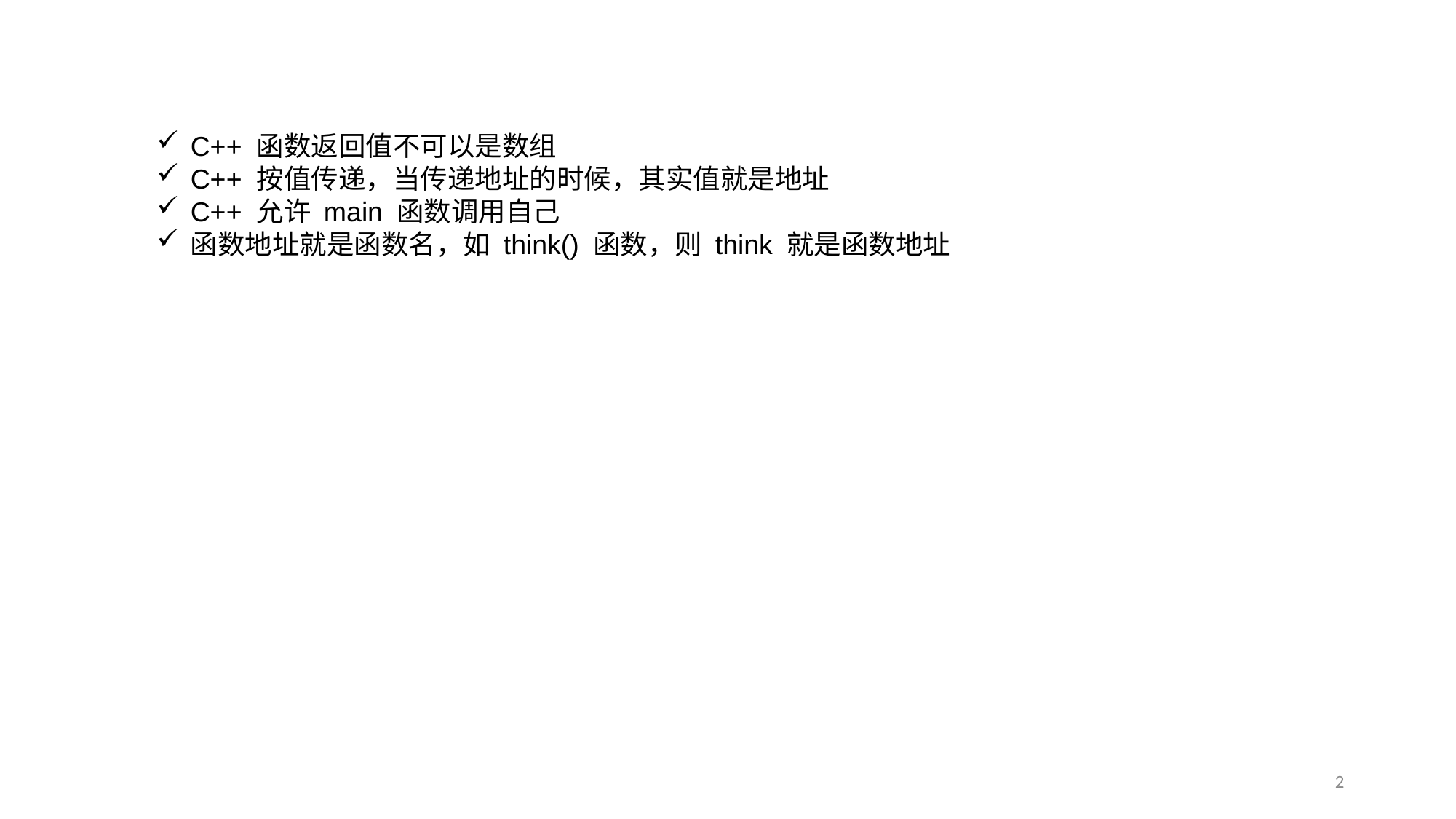

C++ 函数返回值不可以是数组
C++ 按值传递，当传递地址的时候，其实值就是地址
C++ 允许 main 函数调用自己
函数地址就是函数名，如 think() 函数，则 think 就是函数地址
2